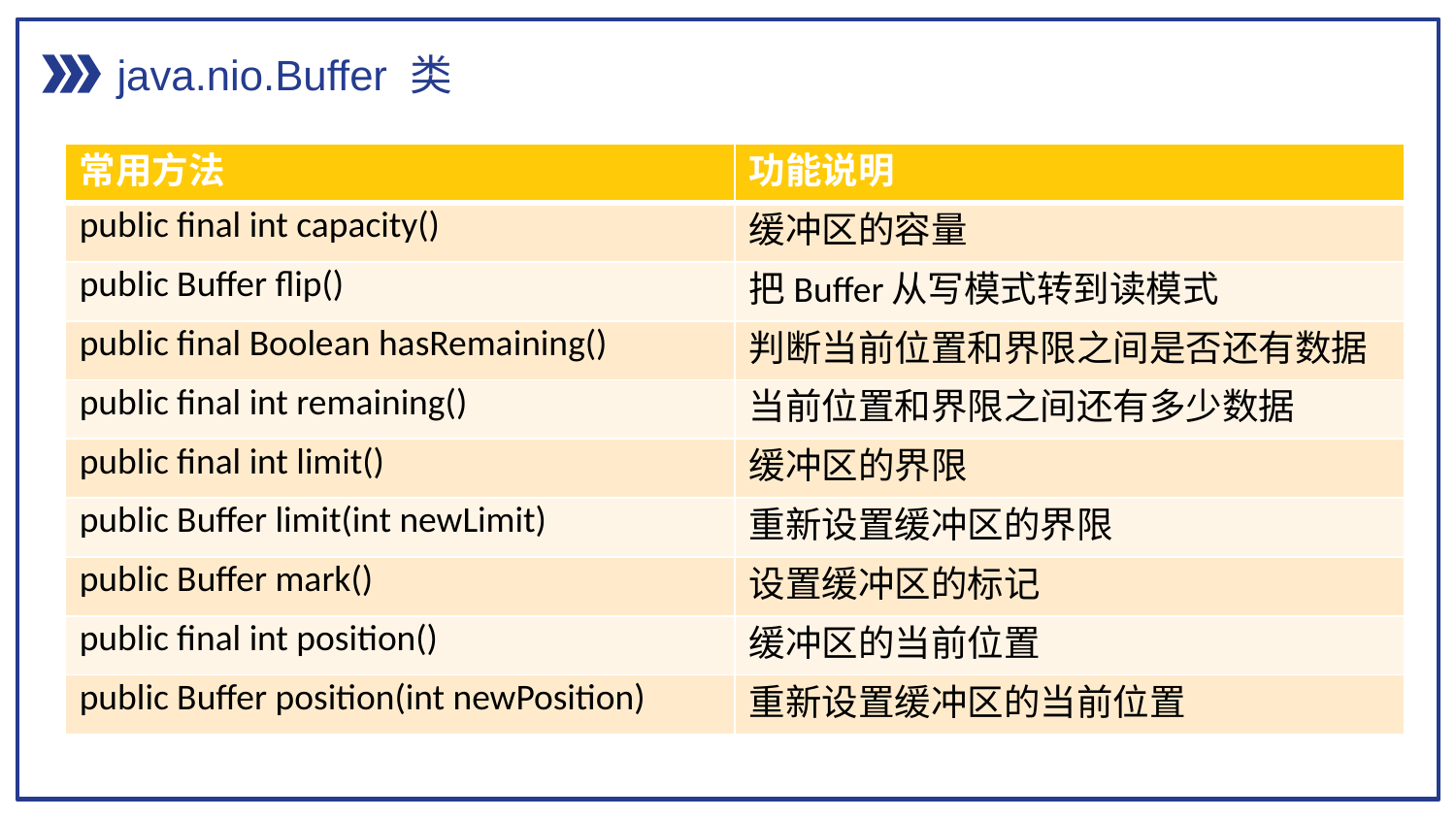

java.nio.Buffer 类

| 常用方法 | 功能说明 |
| --- | --- |
| public final int capacity() | 缓冲区的容量 |
| public Buffer flip() | 把Buffer从写模式转到读模式 |
| public final Boolean hasRemaining() | 判断当前位置和界限之间是否还有数据 |
| public final int remaining() | 当前位置和界限之间还有多少数据 |
| public final int limit() | 缓冲区的界限 |
| public Buffer limit(int newLimit) | 重新设置缓冲区的界限 |
| public Buffer mark() | 设置缓冲区的标记 |
| public final int position() | 缓冲区的当前位置 |
| public Buffer position(int newPosition) | 重新设置缓冲区的当前位置 |